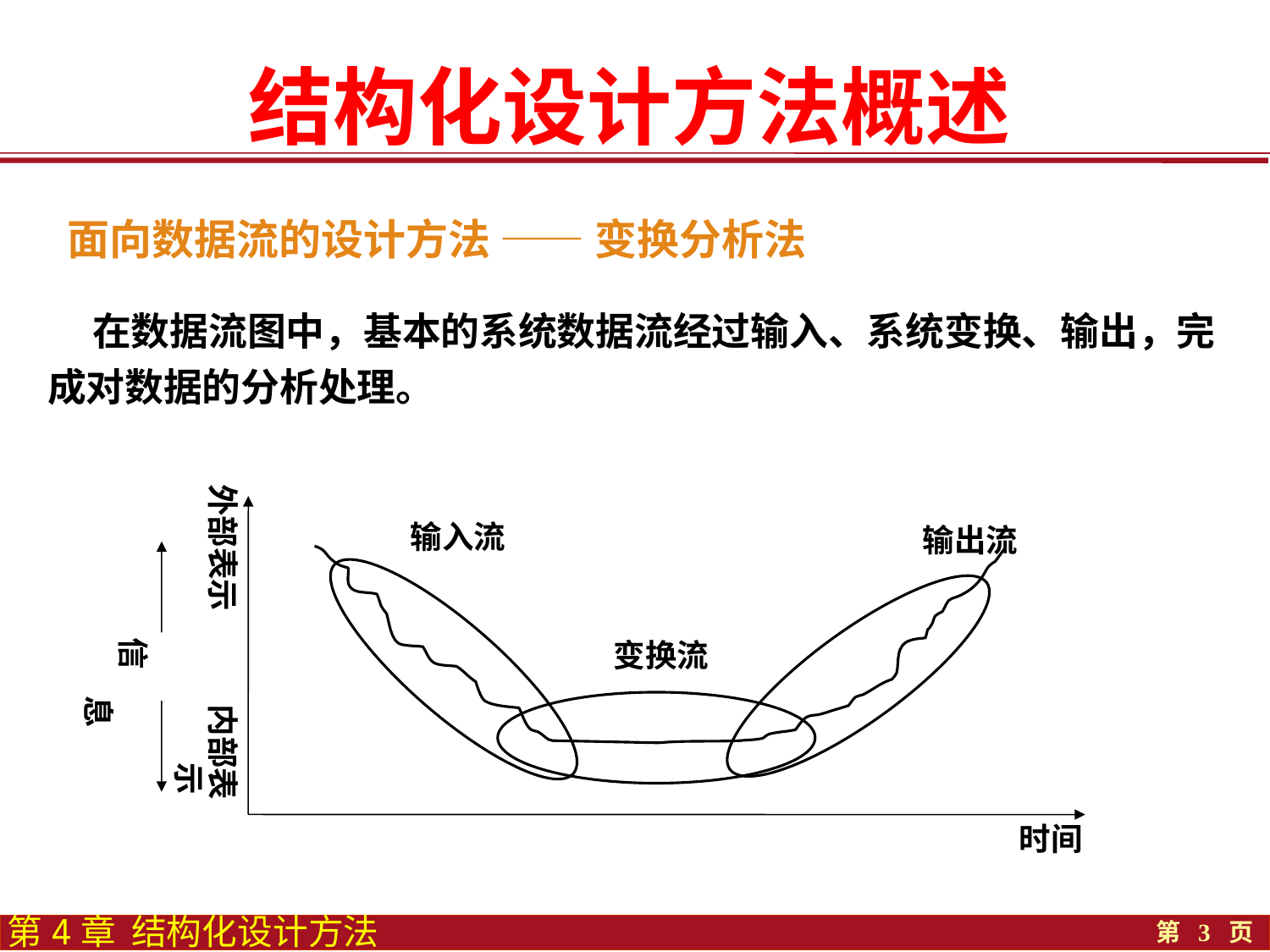

结构化设计方法概述
面向数据流的设计方法 —— 变换分析法
    在数据流图中，基本的系统数据流经过输入、系统变换、输出，完成对数据的分析处理。
外部表示

输入流
输出流

信息
变换流
内部表示

时间